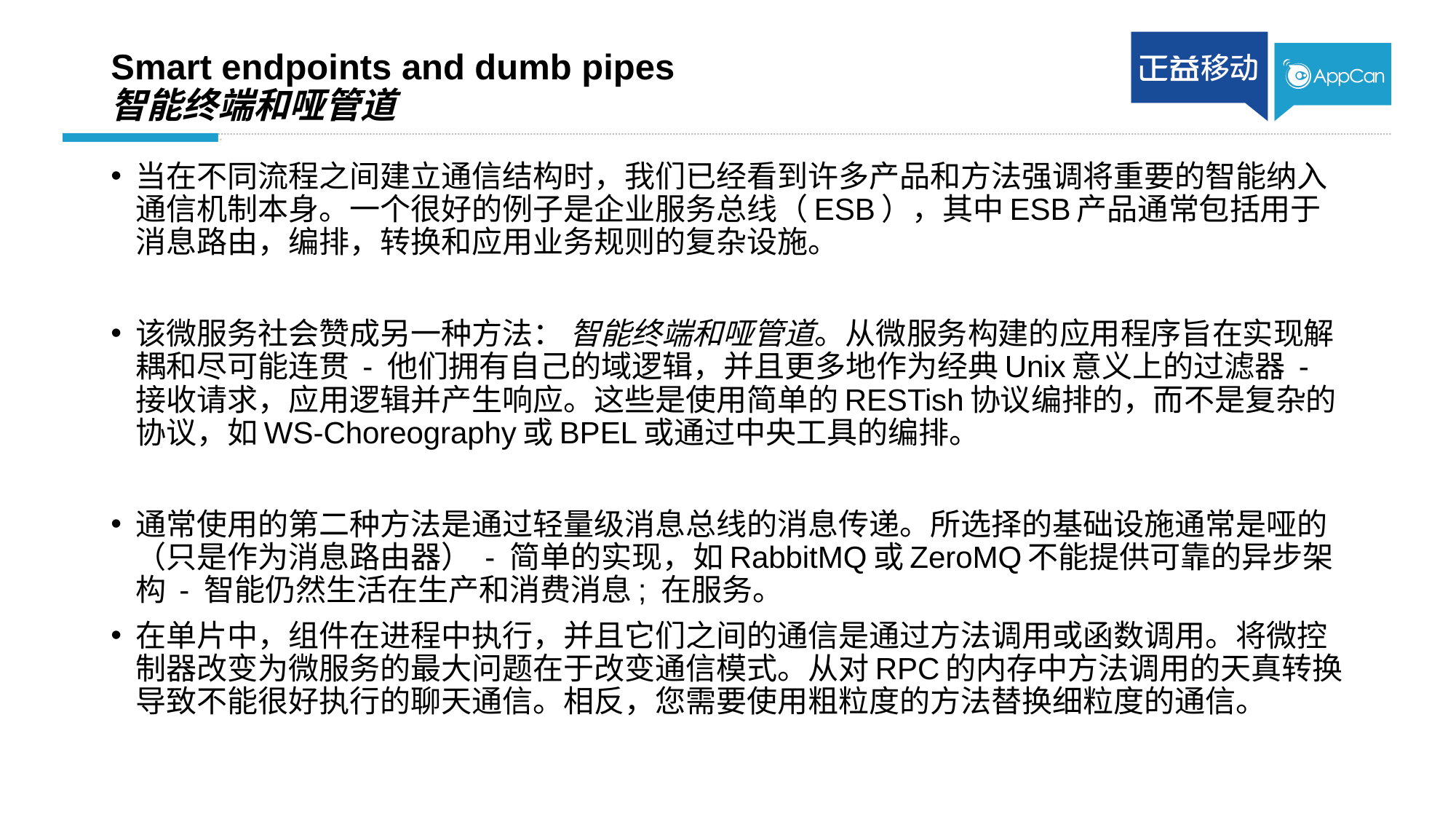

# Smart endpoints and dumb pipes 智能终端和哑管道
当在不同流程之间建立通信结构时，我们已经看到许多产品和方法强调将重要的智能纳入通信机制本身。一个很好的例子是企业服务总线（ESB），其中ESB产品通常包括用于消息路由，编排，转换和应用业务规则的复杂设施。

该微服务社会赞成另一种方法： 智能终端和哑管道。从微服务构建的应用程序旨在实现解耦和尽可能连贯 - 他们拥有自己的域逻辑，并且更多地作为经典Unix意义上的过滤器 - 接收请求，应用逻辑并产生响应。这些是使用简单的RESTish协议编排的，而不是复杂的协议，如WS-Choreography或BPEL或通过中央工具的编排。

通常使用的第二种方法是通过轻量级消息总线的消息传递。所选择的基础设施通常是哑的（只是作为消息路由器） - 简单的实现，如RabbitMQ或ZeroMQ不能提供可靠的异步架构 - 智能仍然生活在生产和消费消息; 在服务。
在单片中，组件在进程中执行，并且它们之间的通信是通过方法调用或函数调用。将微控制器改变为微服务的最大问题在于改变通信模式。从对RPC的内存中方法调用的天真转换导致不能很好执行的聊天通信。相反，您需要使用粗粒度的方法替换细粒度的通信。